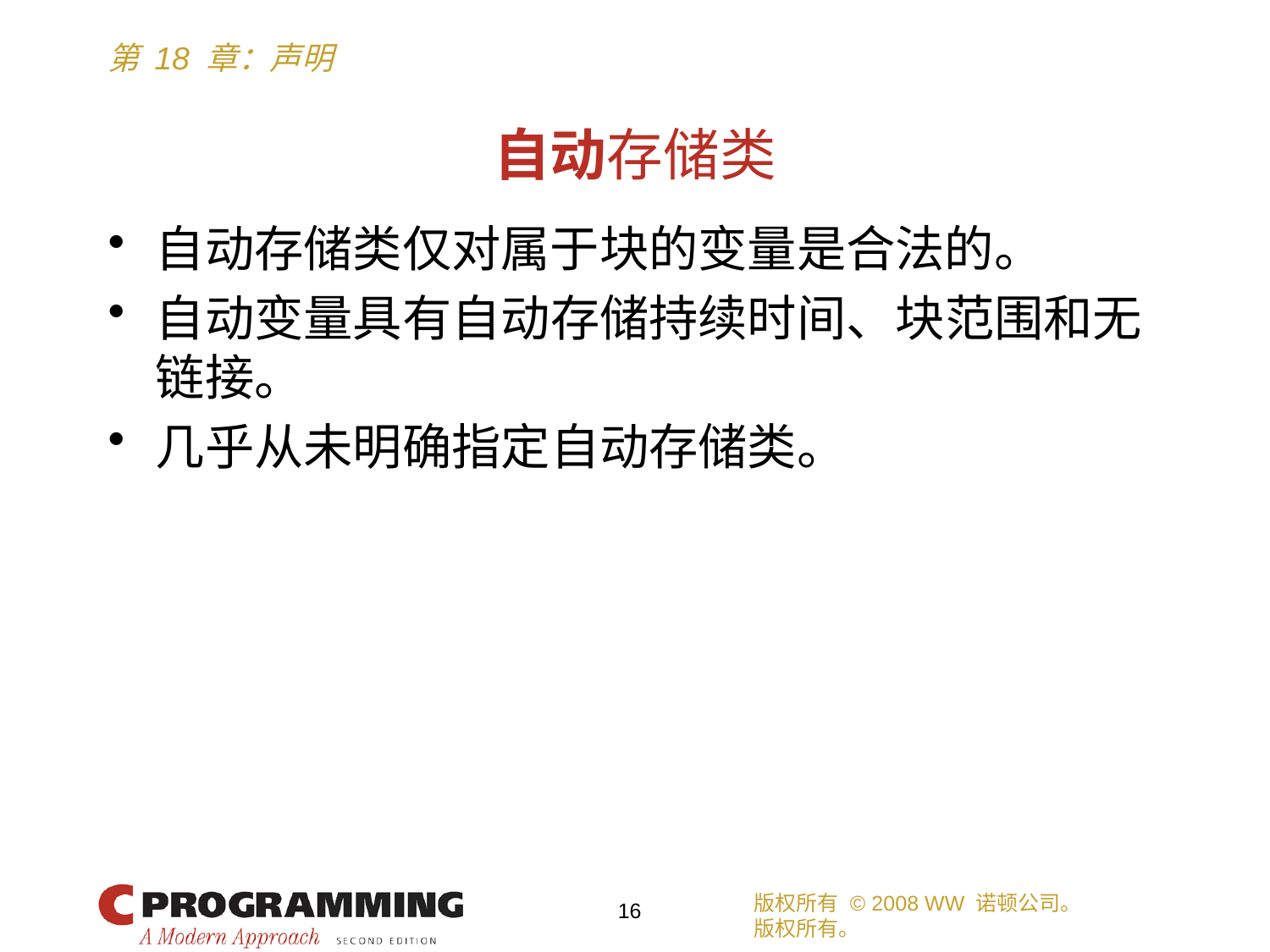

# 自动存储类
自动存储类仅对属于块的变量是合法的。
自动变量具有自动存储持续时间、块范围和无链接。
几乎从未明确指定自动存储类。
版权所有 © 2008 WW 诺顿公司。
版权所有。
16